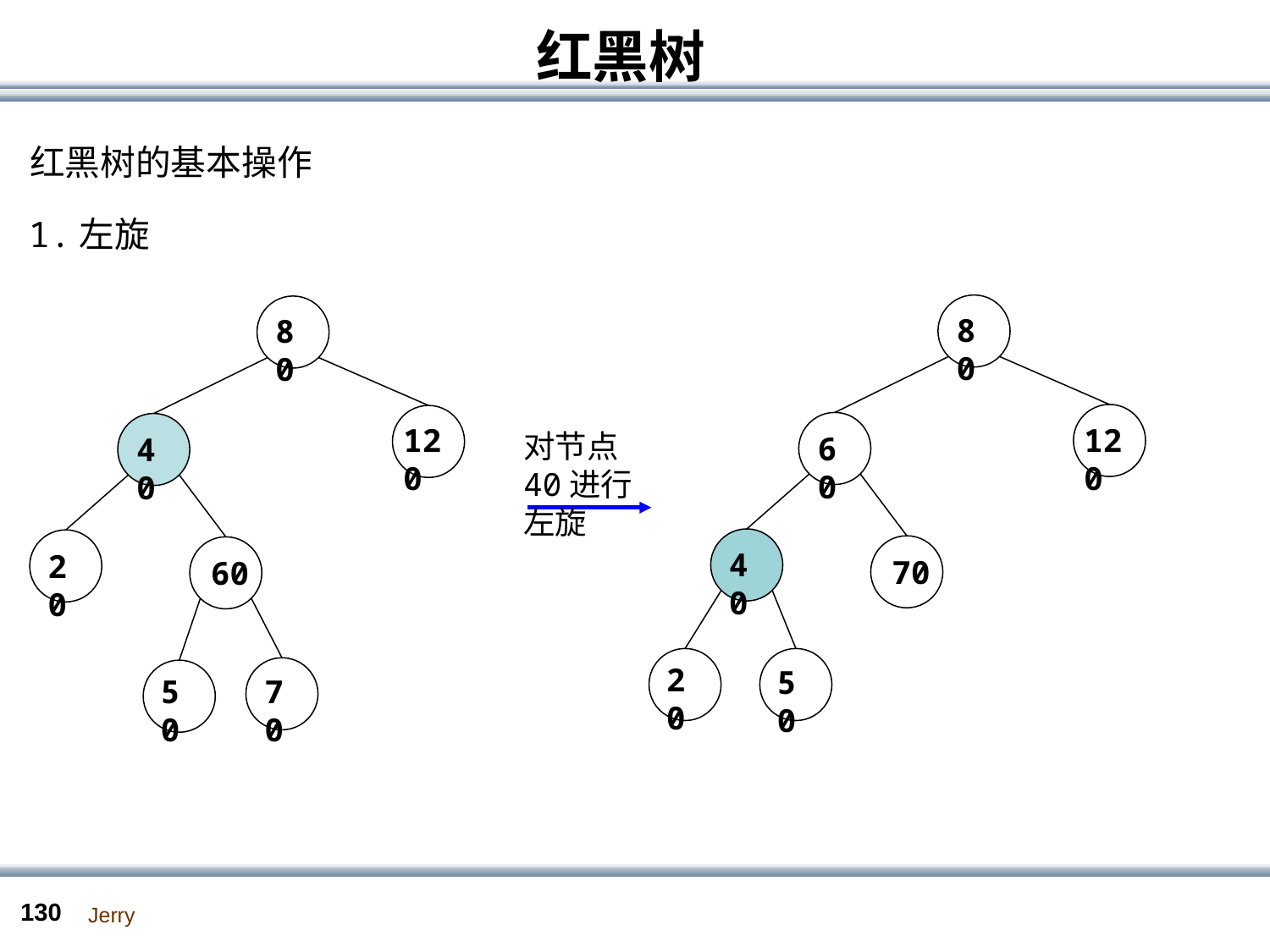

# 红黑树
红黑树的基本操作
1.左旋

80
80

120
120
对节点40进行左旋
60
40

40
20
70
60

20
50

50
70